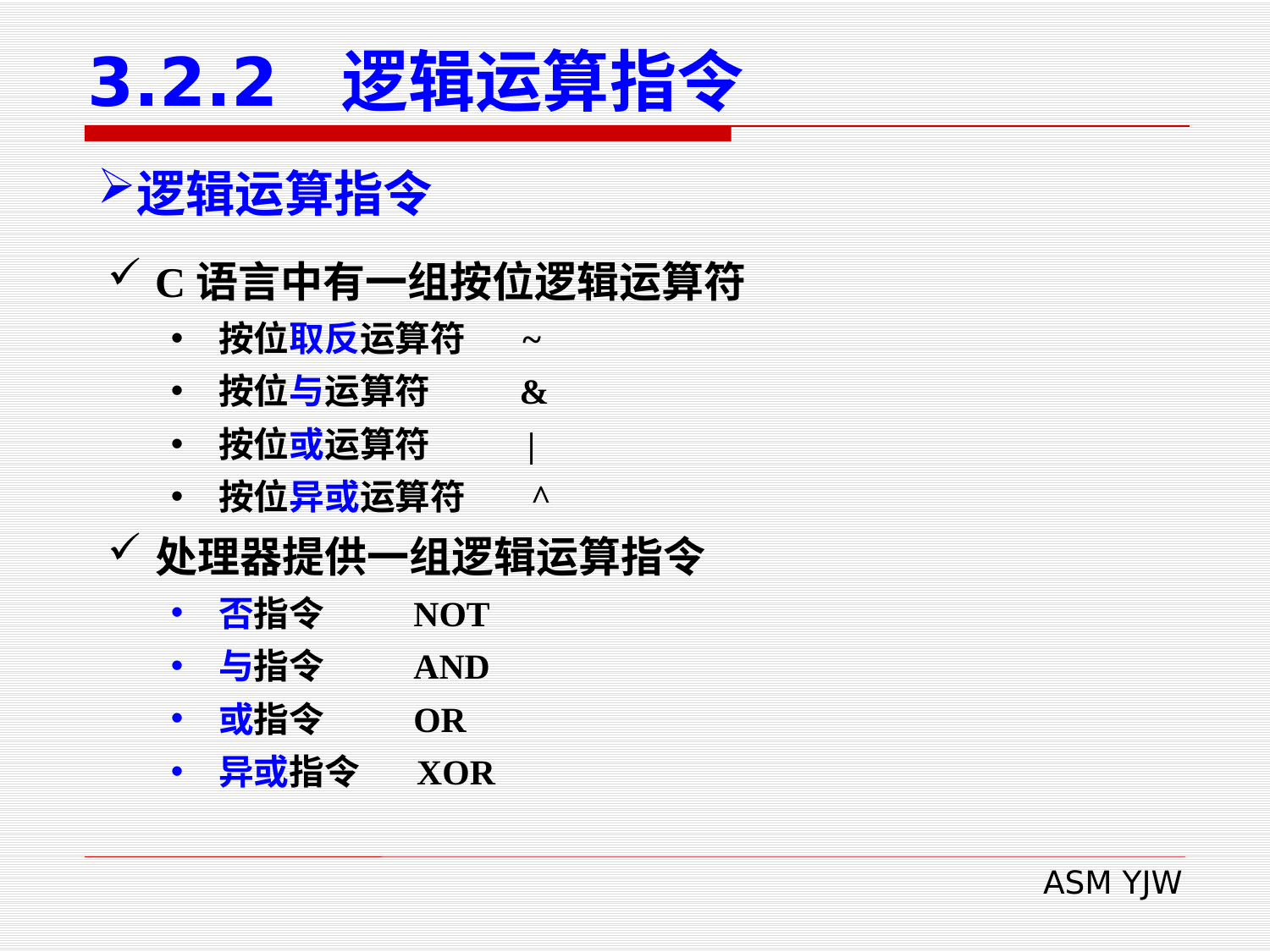

# 3.2.2  逻辑运算指令
逻辑运算指令
C语言中有一组按位逻辑运算符
按位取反运算符      ~
按位与运算符          &
按位或运算符           |
按位异或运算符       ^
处理器提供一组逻辑运算指令
否指令          NOT
与指令          AND
或指令          OR
异或指令      XOR